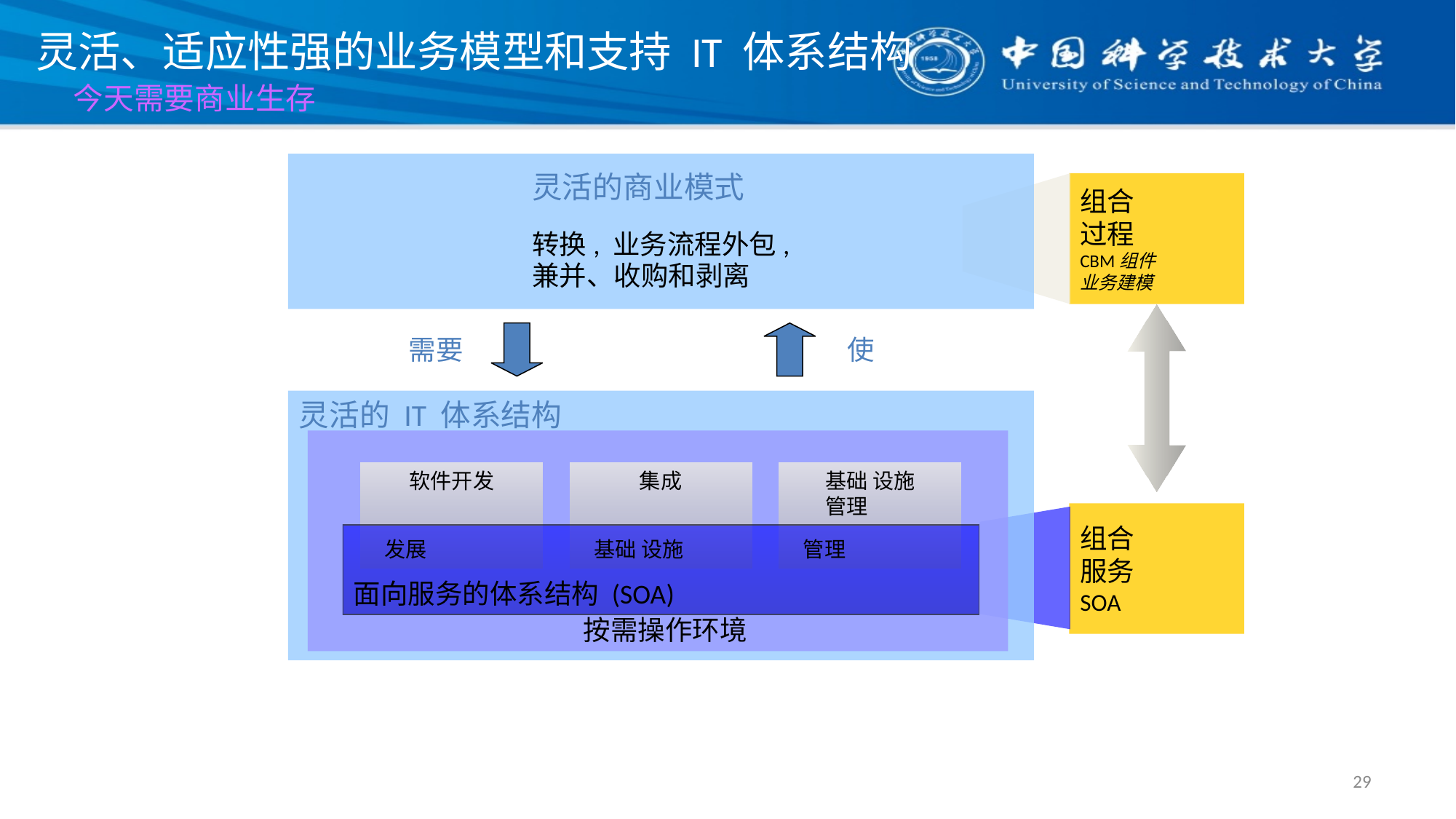

# 灵活、适应性强的业务模型和支持 IT 体系结构 今天需要商业生存
灵活的商业模式

转换, 业务流程外包,
兼并、收购和剥离

需要
组合
过程
CBM组件
业务建模

组合
服务
SOA

使
灵活的 IT 体系结构

软件开发
集成
基础 设施
管理
面向服务的体系结构 (SOA)
发展
基础 设施
管理
按需操作环境
29